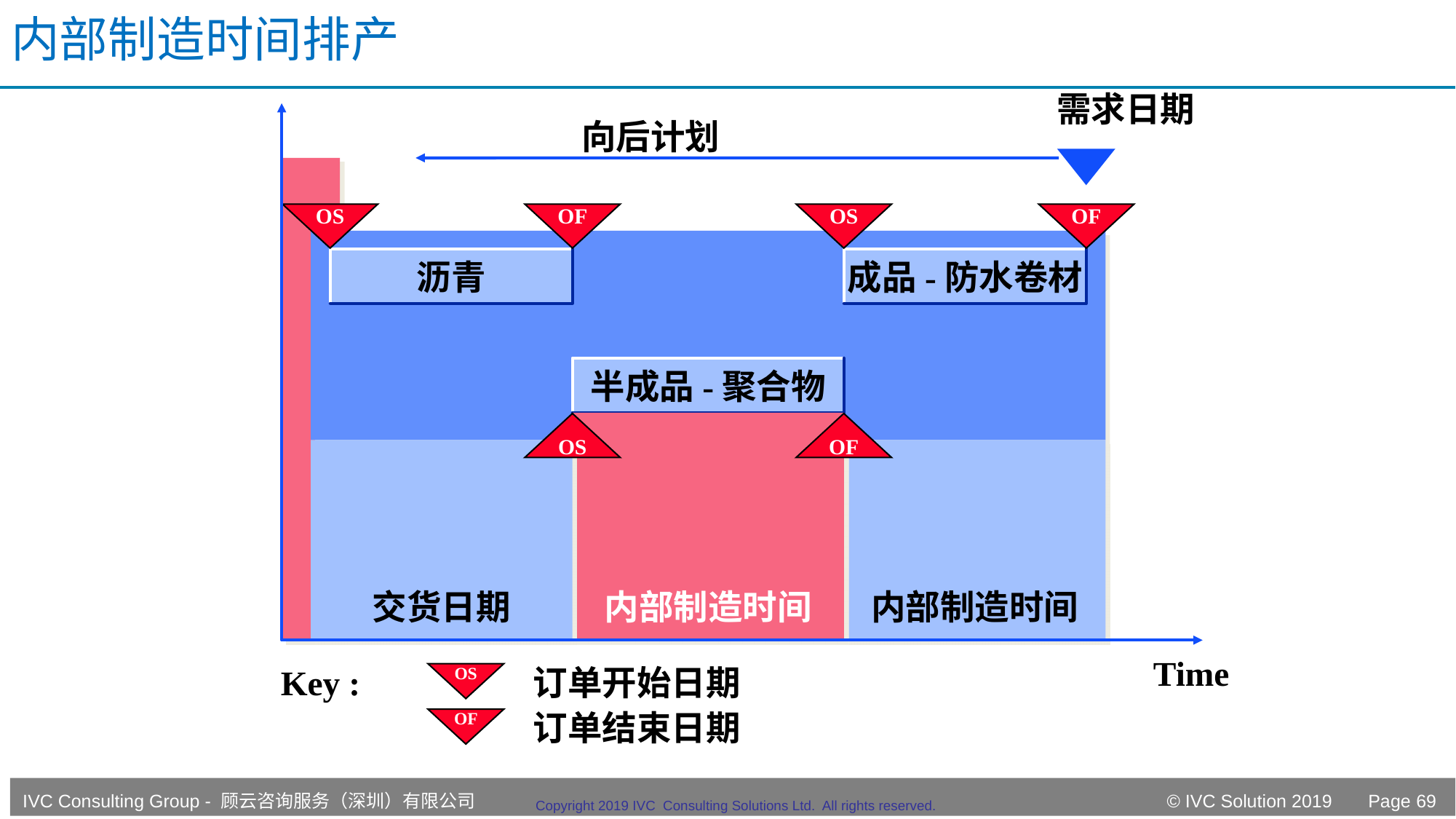

# 内部制造时间排产
需求日期

向后计划

OS
OF
OS
OF

沥青

成品-防水卷材

半成品-聚合物

内部制造时间
OS
OF
交货日期
内部制造时间
Time
Key :
订单开始日期
OS
订单结束日期
OF